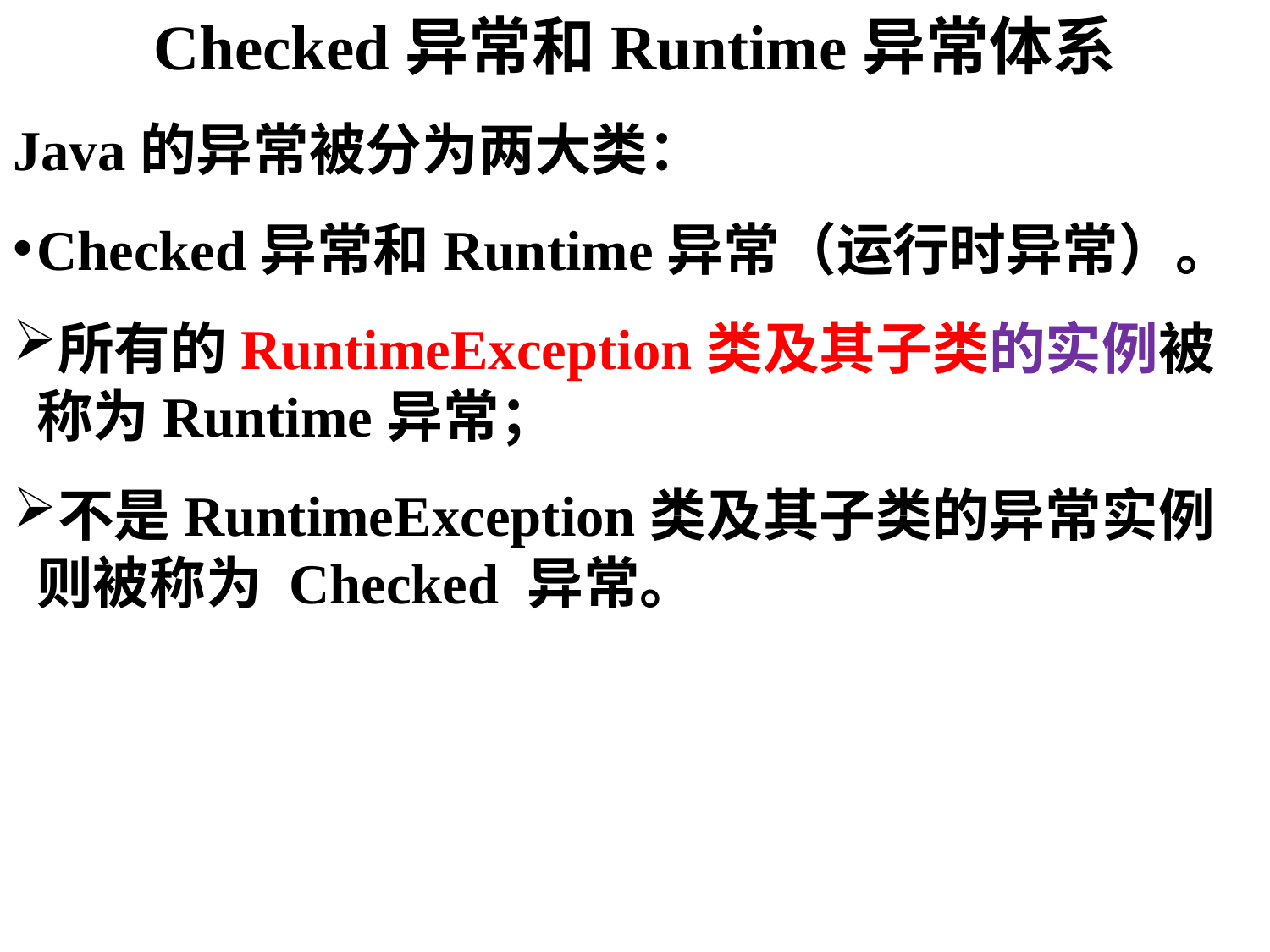

Checked异常和Runtime异常体系
Java的异常被分为两大类：
Checked异常和Runtime异常（运行时异常）。
所有的RuntimeException类及其子类的实例被称为Runtime异常；
不是RuntimeException类及其子类的异常实例则被称为 Checked 异常。